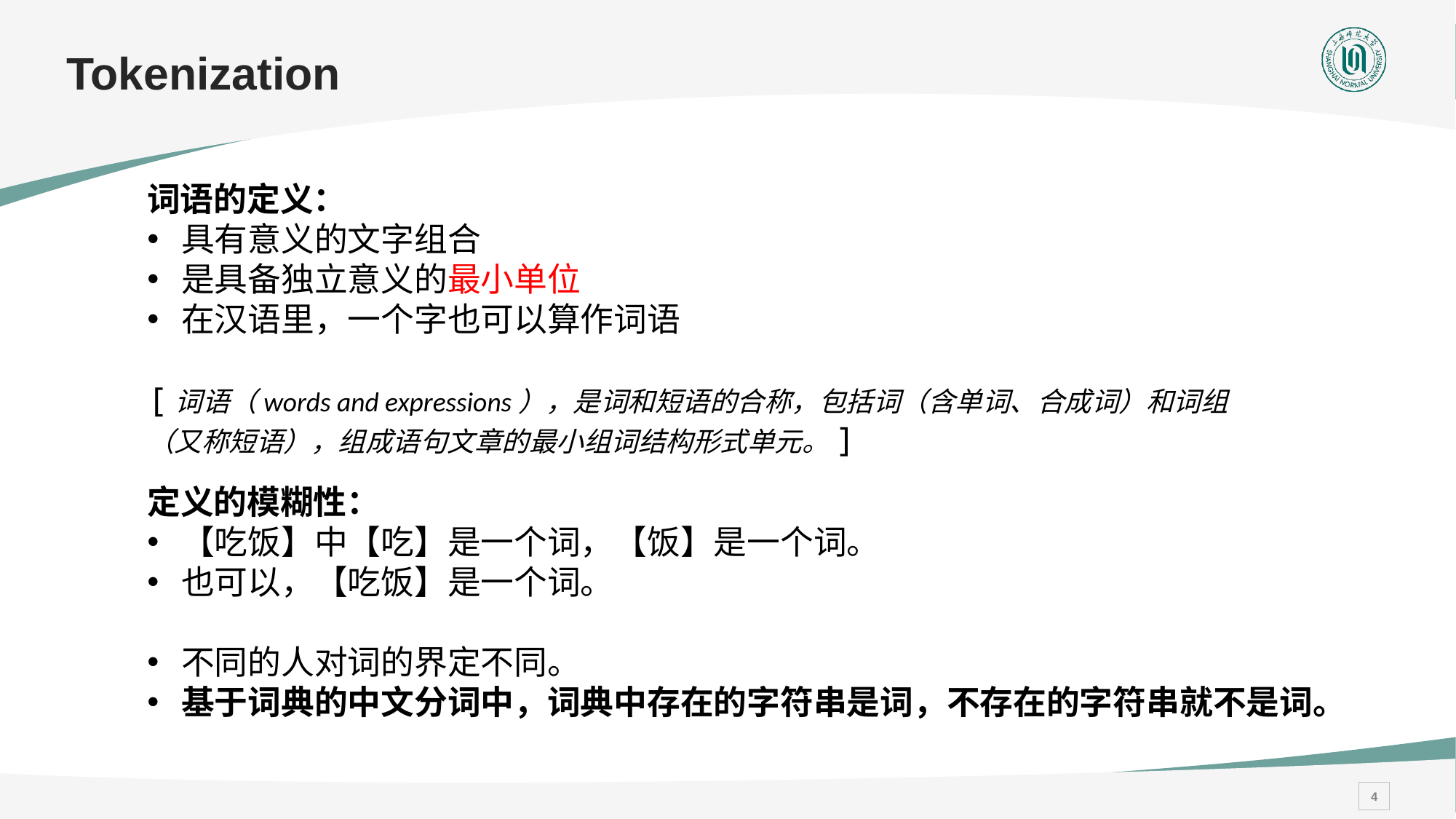

# Tokenization
词语的定义：
具有意义的文字组合
是具备独立意义的最小单位
在汉语里，一个字也可以算作词语

[词语（words and expressions），是词和短语的合称，包括词（含单词、合成词）和词组（又称短语），组成语句文章的最小组词结构形式单元。]

定义的模糊性：
【吃饭】中【吃】是一个词，【饭】是一个词。
也可以，【吃饭】是一个词。

不同的人对词的界定不同。
基于词典的中文分词中，词典中存在的字符串是词，不存在的字符串就不是词。